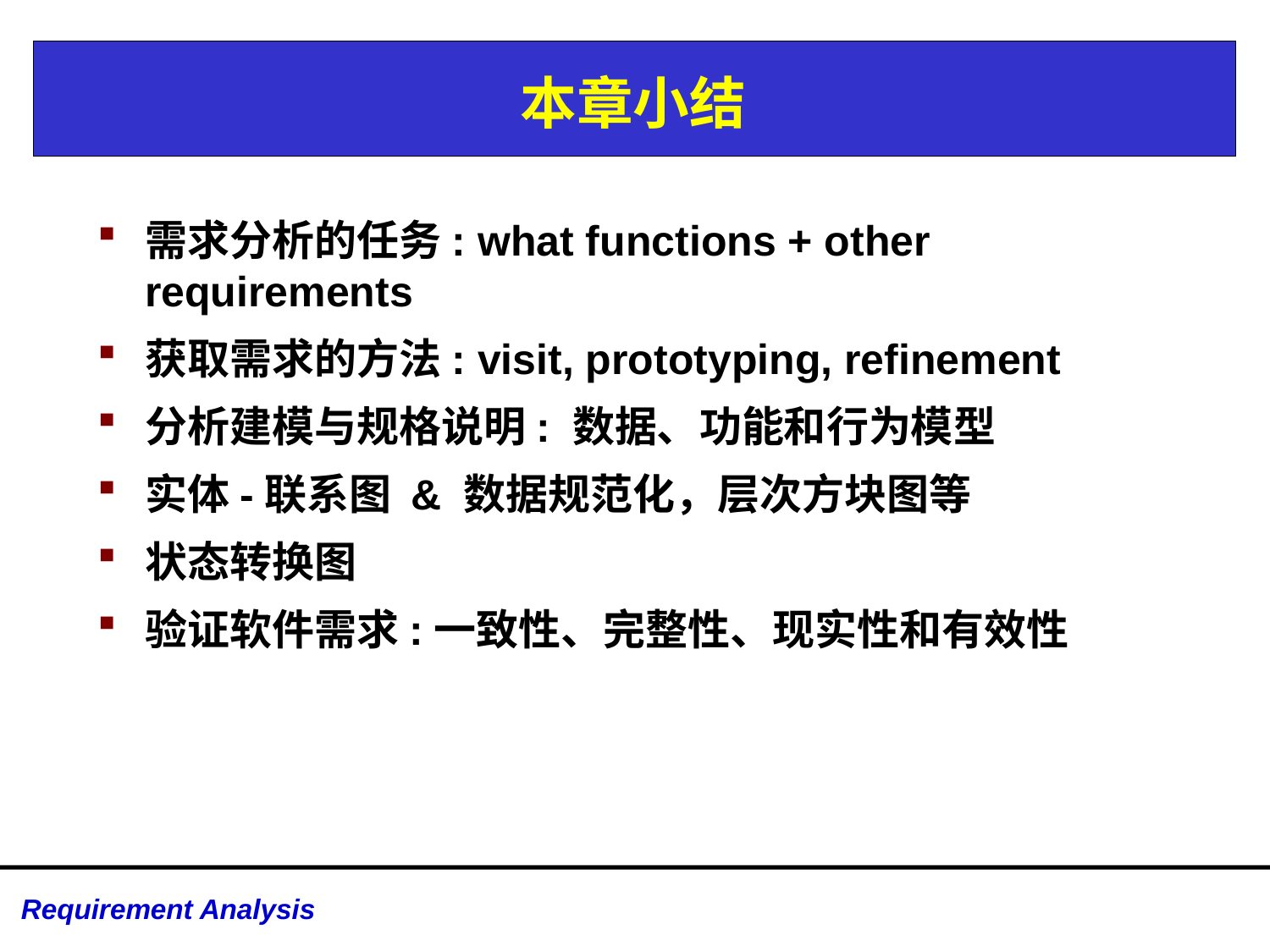

# 本章小结
需求分析的任务: what functions + other requirements
获取需求的方法: visit, prototyping, refinement
分析建模与规格说明: 数据、功能和行为模型
实体-联系图 & 数据规范化，层次方块图等
状态转换图
验证软件需求:一致性、完整性、现实性和有效性